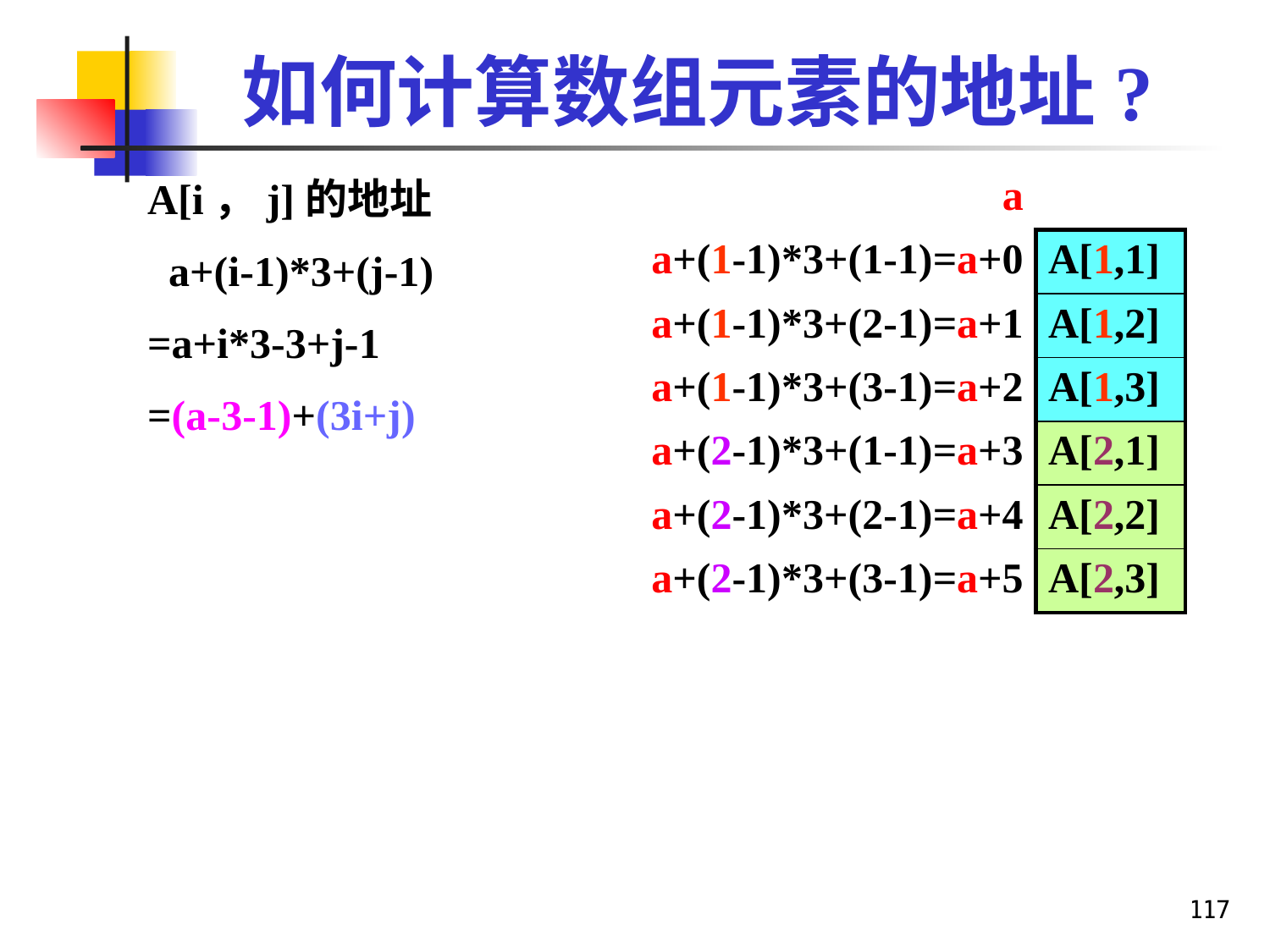

如何计算数组元素的地址?
A[i，j]的地址
  a+(i-1)*3+(j-1)
=a+i*3-3+j-1
=(a-3-1)+(3i+j)
| a |  |
| --- | --- |
| a+(1-1)\*3+(1-1)=a+0 | A[1,1] |
| a+(1-1)\*3+(2-1)=a+1 | A[1,2] |
| a+(1-1)\*3+(3-1)=a+2 | A[1,3] |
| a+(2-1)\*3+(1-1)=a+3 | A[2,1] |
| a+(2-1)\*3+(2-1)=a+4 | A[2,2] |
| a+(2-1)\*3+(3-1)=a+5 | A[2,3] |
117